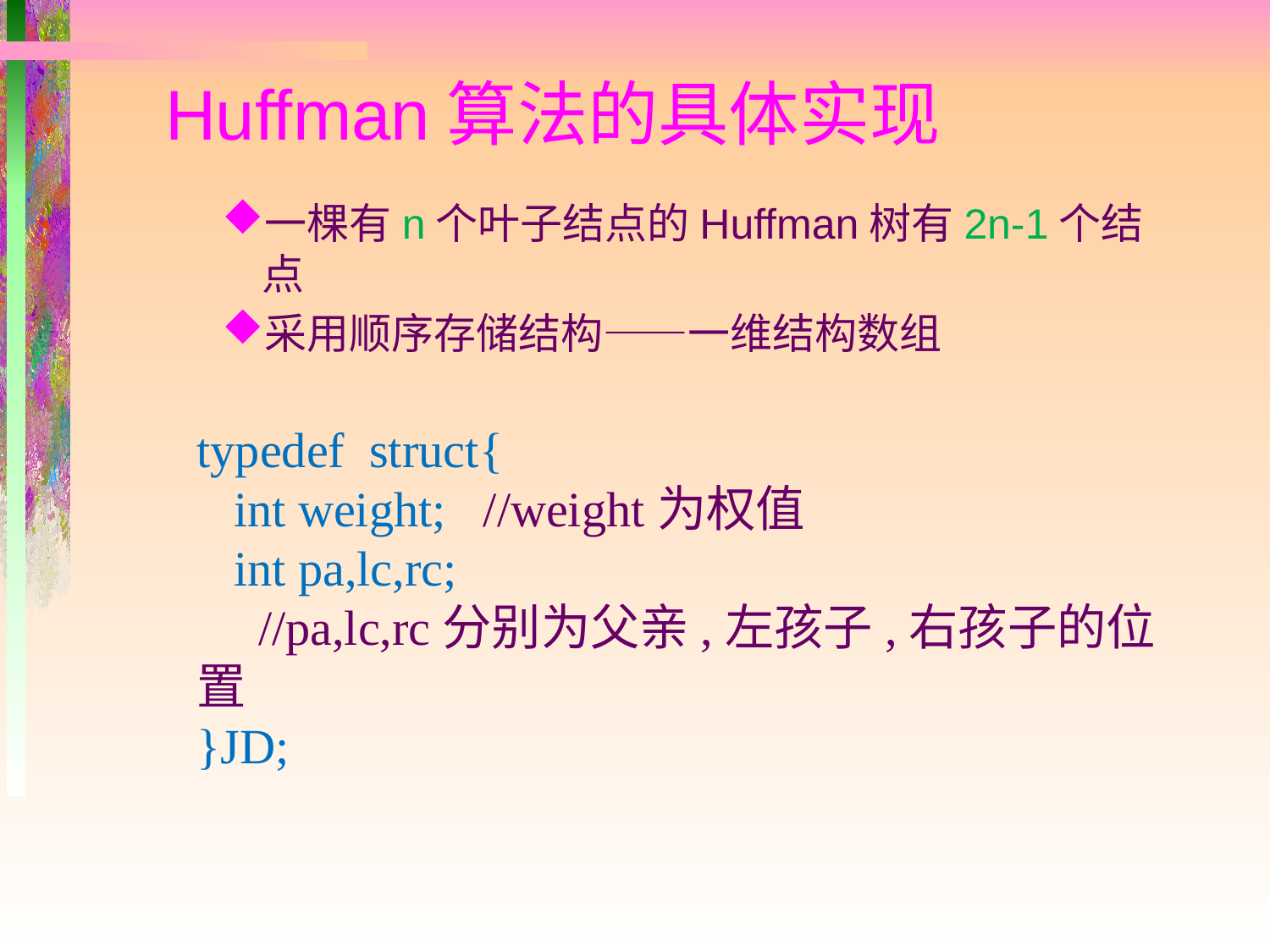

Huffman算法的具体实现
一棵有n个叶子结点的Huffman树有2n-1个结点
采用顺序存储结构——一维结构数组
typedef  struct{
   int weight;   //weight为权值
   int pa,lc,rc;
     //pa,lc,rc分别为父亲,左孩子,右孩子的位置
}JD;